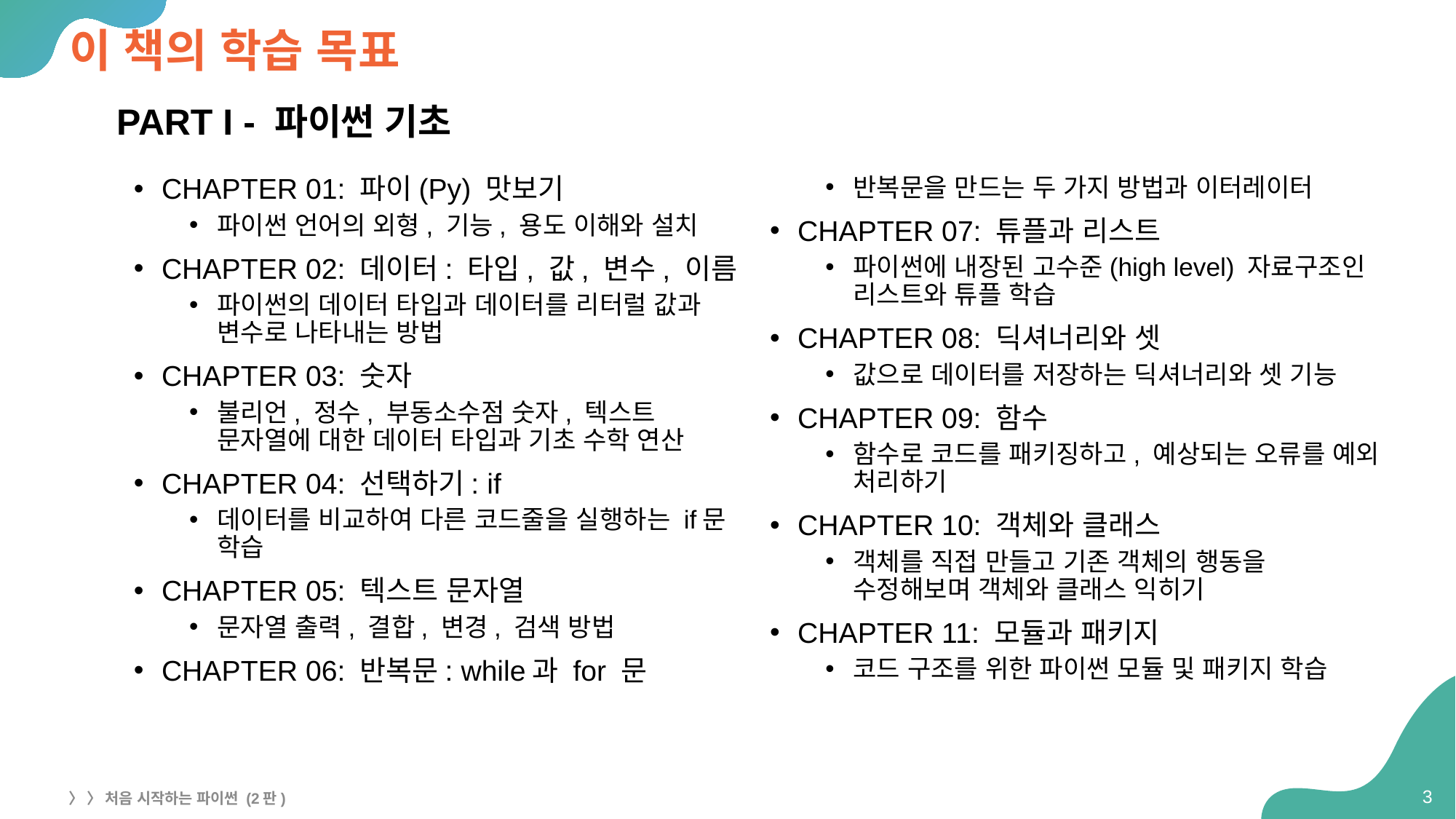

# 이 책의 학습 목표
PART I - 파이썬 기초
CHAPTER 01: 파이(Py) 맛보기
파이썬 언어의 외형, 기능, 용도 이해와 설치
CHAPTER 02: 데이터: 타입, 값, 변수, 이름
파이썬의 데이터 타입과 데이터를 리터럴 값과 변수로 나타내는 방법
CHAPTER 03: 숫자
불리언, 정수, 부동소수점 숫자, 텍스트 문자열에 대한 데이터 타입과 기초 수학 연산
CHAPTER 04: 선택하기: if
데이터를 비교하여 다른 코드줄을 실행하는 if문 학습
CHAPTER 05: 텍스트 문자열
문자열 출력, 결합, 변경, 검색 방법
CHAPTER 06: 반복문: while과 for 문
반복문을 만드는 두 가지 방법과 이터레이터
CHAPTER 07: 튜플과 리스트
파이썬에 내장된 고수준(high level) 자료구조인 리스트와 튜플 학습
CHAPTER 08: 딕셔너리와 셋
값으로 데이터를 저장하는 딕셔너리와 셋 기능
CHAPTER 09: 함수
함수로 코드를 패키징하고, 예상되는 오류를 예외 처리하기
CHAPTER 10: 객체와 클래스
객체를 직접 만들고 기존 객체의 행동을 수정해보며 객체와 클래스 익히기
CHAPTER 11: 모듈과 패키지
코드 구조를 위한 파이썬 모듈 및 패키지 학습
3
〉 〉 처음 시작하는 파이썬 (2판)